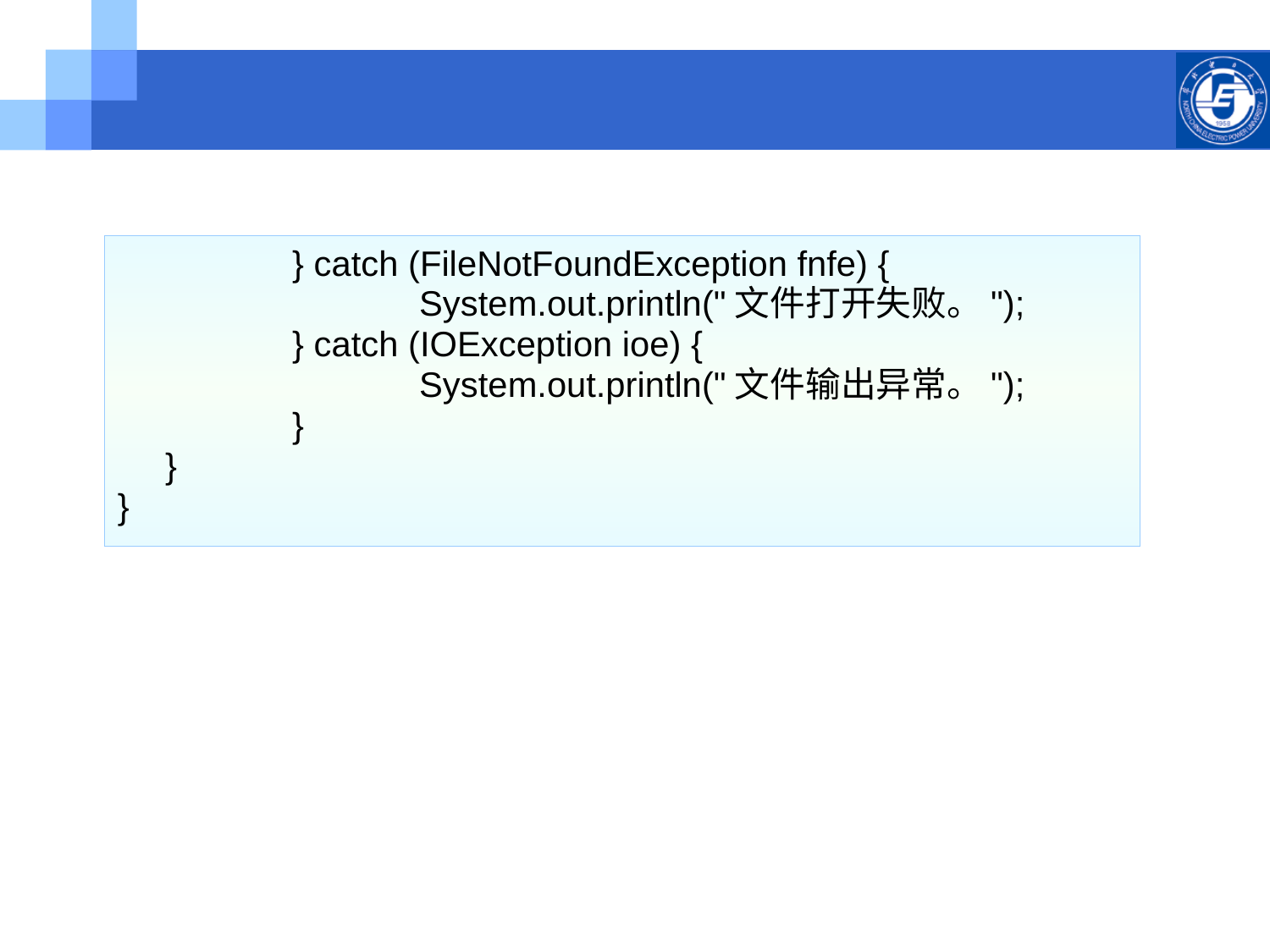

} catch (FileNotFoundException fnfe) {
			System.out.println("文件打开失败。");
		} catch (IOException ioe) {
			System.out.println("文件输出异常。");
		}
	}
}